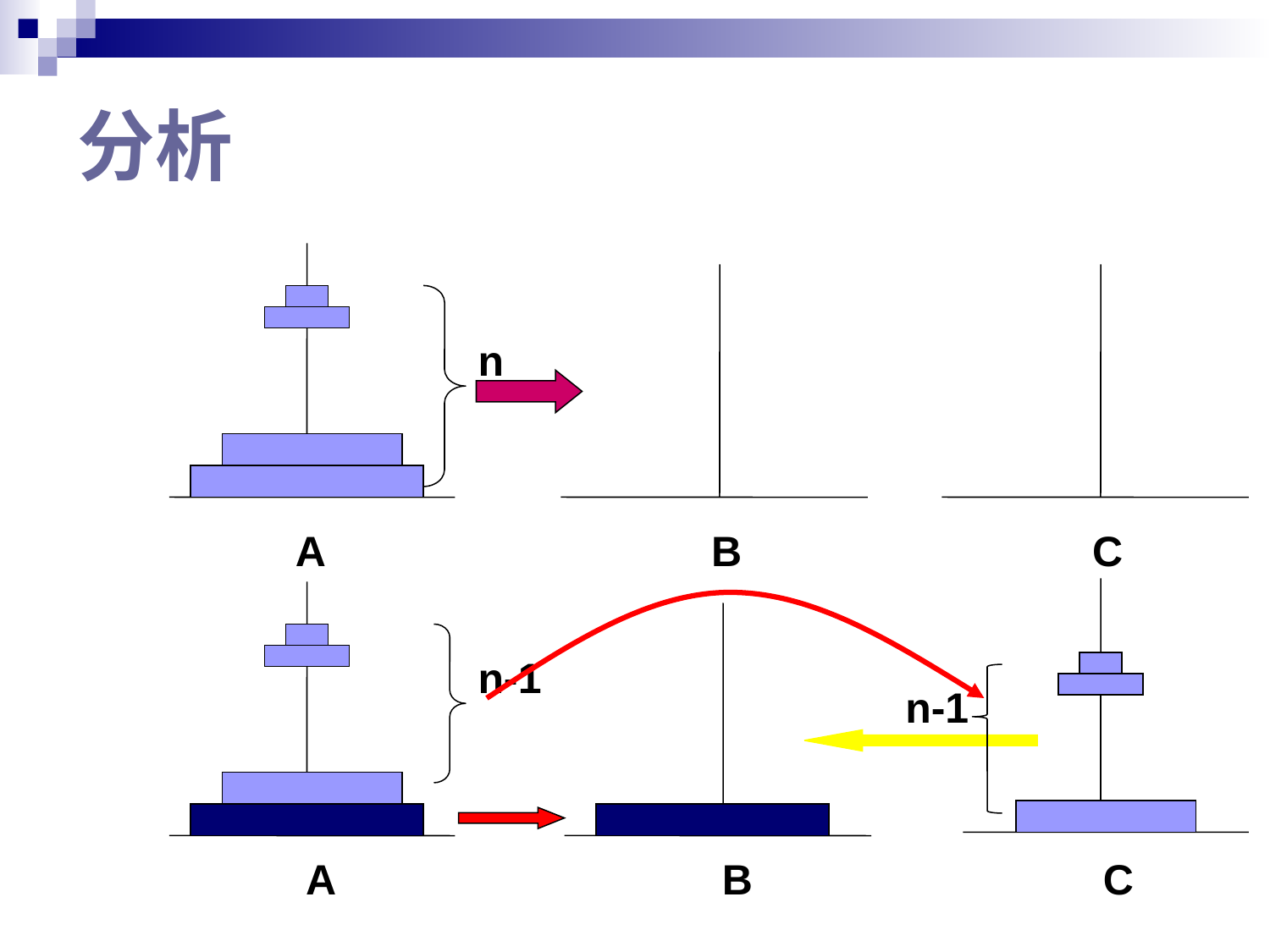

# 分析

n

      A			         B		         C

n-1

n-1

      A			         B		         C